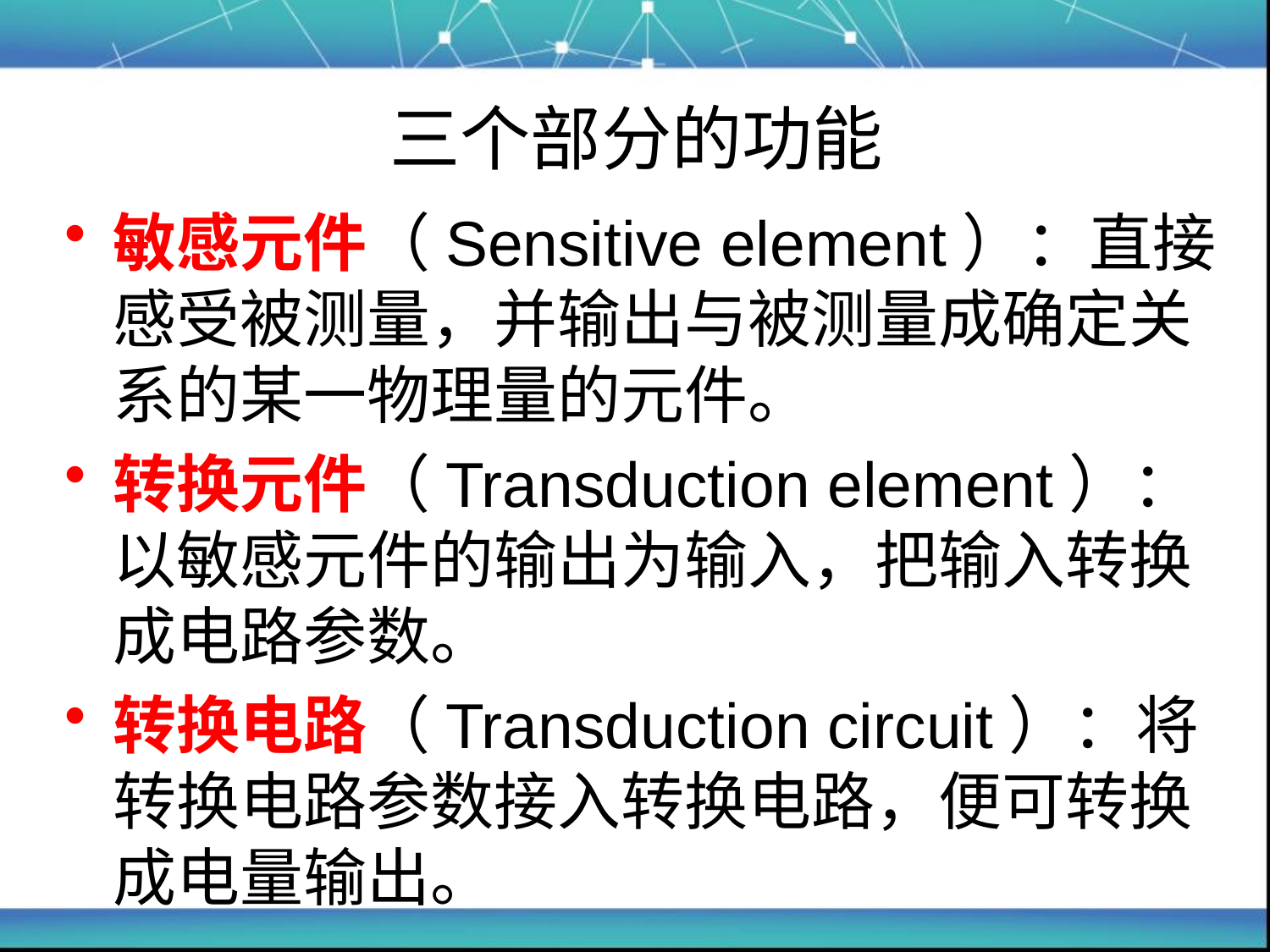

# 三个部分的功能
敏感元件（Sensitive element）：直接感受被测量，并输出与被测量成确定关系的某一物理量的元件。
转换元件（Transduction element）：以敏感元件的输出为输入，把输入转换成电路参数。
转换电路（Transduction circuit）：将转换电路参数接入转换电路，便可转换成电量输出。
9